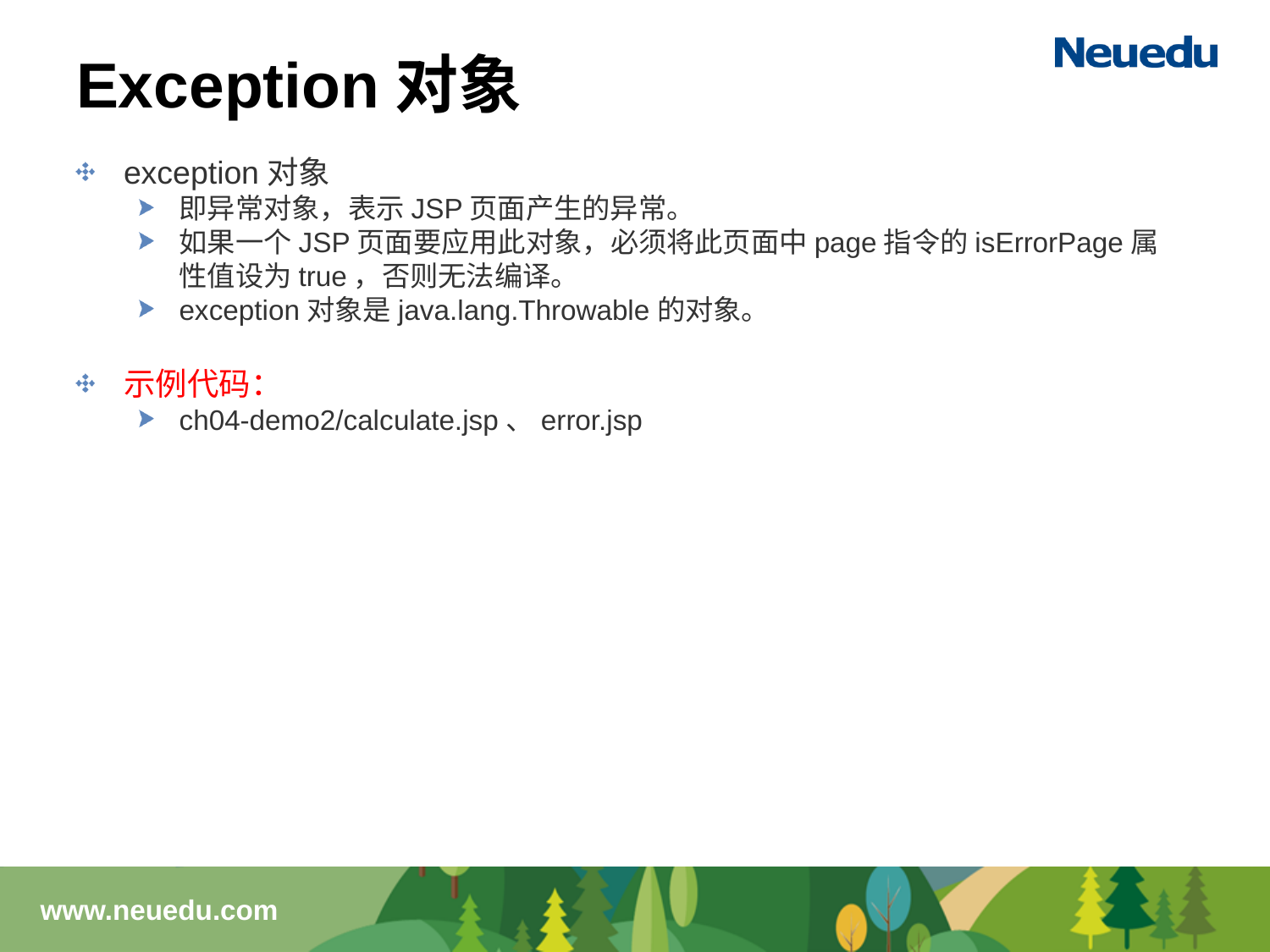

# Exception对象
exception对象
即异常对象，表示JSP页面产生的异常。
如果一个JSP页面要应用此对象，必须将此页面中page指令的isErrorPage属性值设为true，否则无法编译。
exception对象是java.lang.Throwable的对象。

示例代码：
ch04-demo2/calculate.jsp、error.jsp